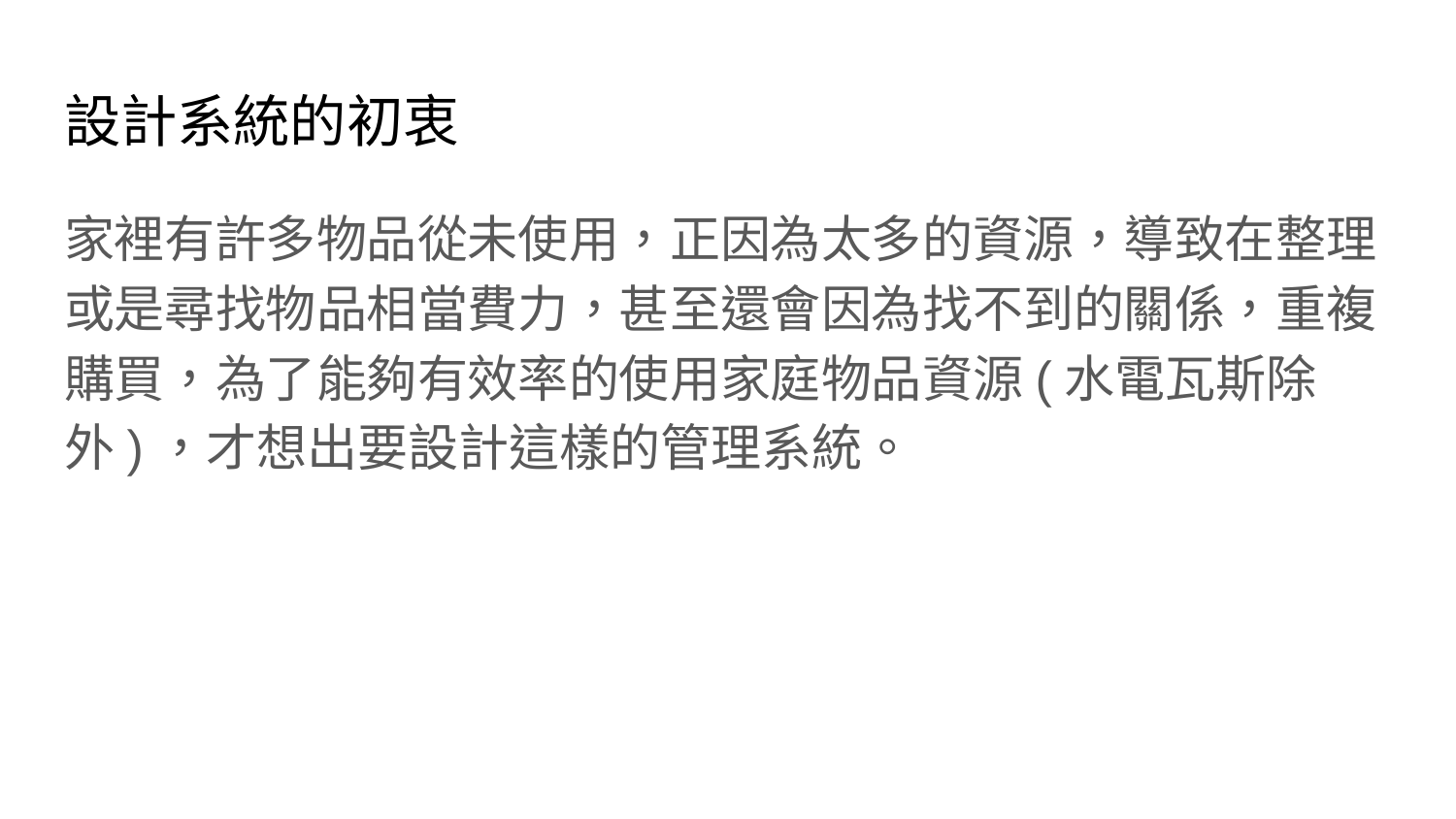

# 設計系統的初衷
家裡有許多物品從未使用，正因為太多的資源，導致在整理或是尋找物品相當費力，甚至還會因為找不到的關係，重複購買，為了能夠有效率的使用家庭物品資源(水電瓦斯除外)，才想出要設計這樣的管理系統。